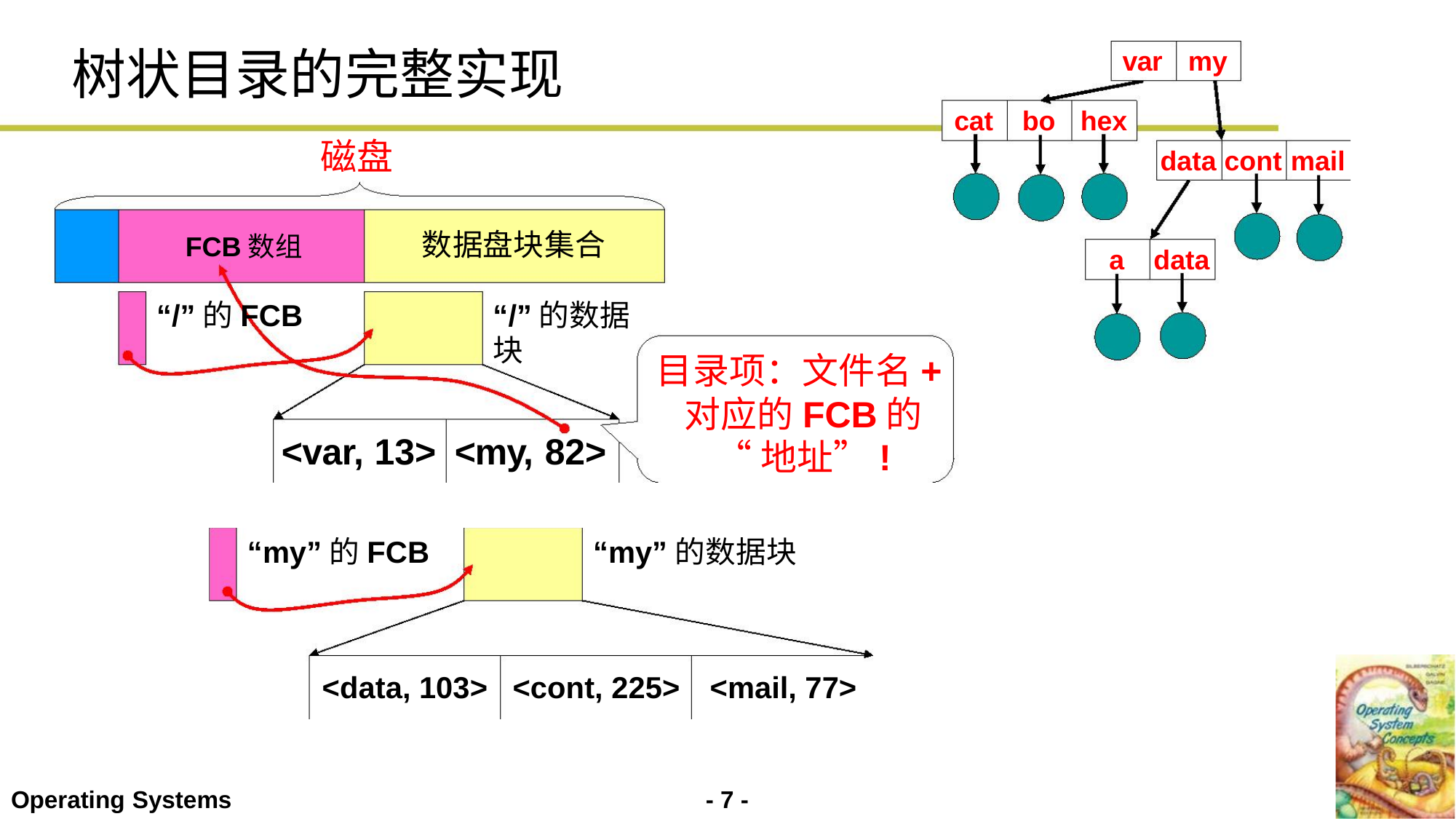

var my
cat bo hex
树状目录的完整实现
磁盘
data cont mail
数据盘块集合
FCB数组
a data
“/”的FCB
“/”的数据
块
目录项：文件名+
对应的FCB的
“地址”!
<var, 13> <my, 82>

“my”的FCB
“my”的数据块

<data, 103> <cont, 225> <mail, 77>
- 7 -
Operating Systems